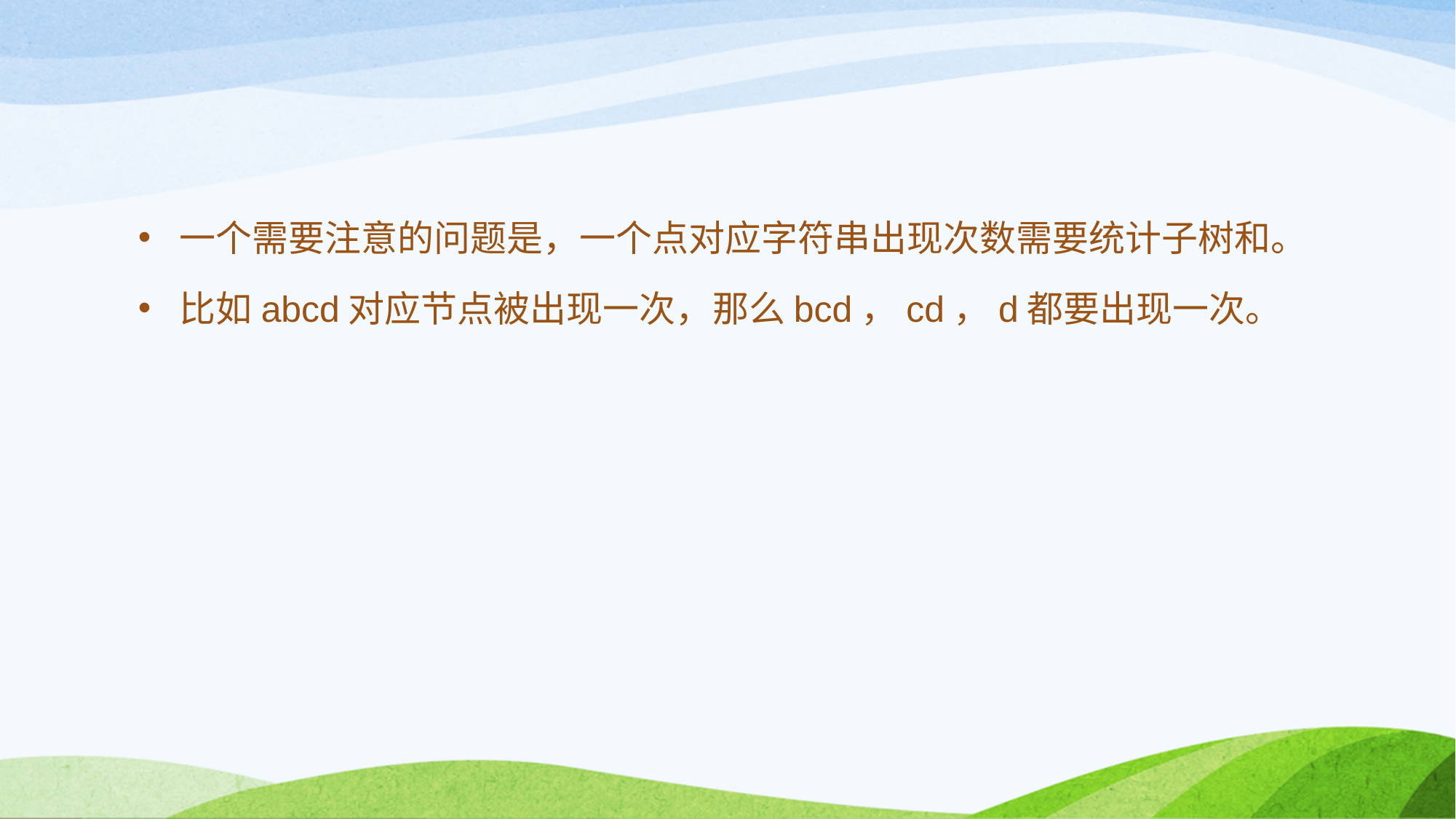

#
一个需要注意的问题是，一个点对应字符串出现次数需要统计子树和。
比如abcd对应节点被出现一次，那么bcd，cd，d都要出现一次。